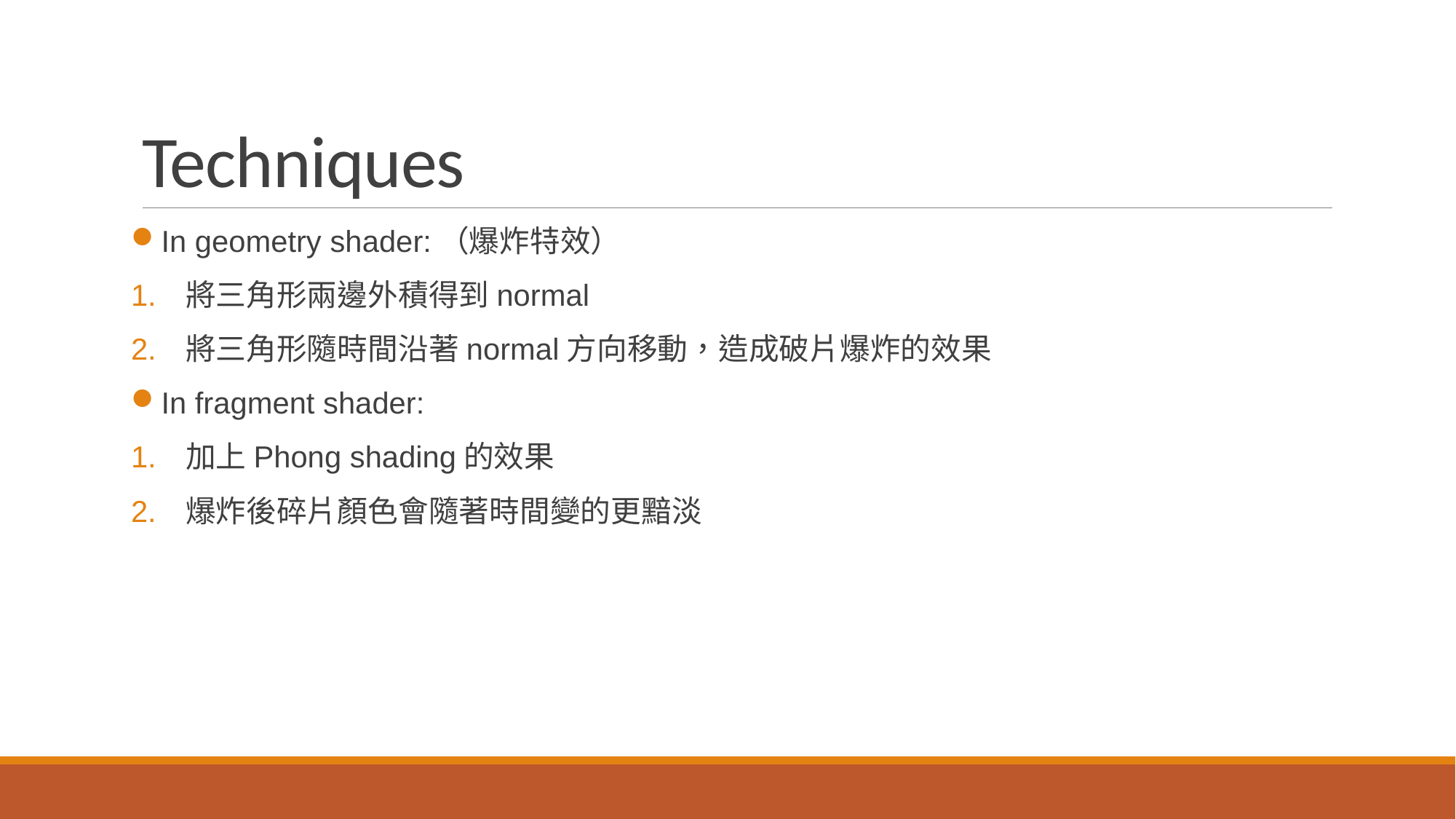

# Techniques
In geometry shader:（爆炸特效）
將三角形兩邊外積得到normal
將三角形隨時間沿著normal方向移動，造成破片爆炸的效果
In fragment shader:
加上Phong shading的效果
爆炸後碎片顏色會隨著時間變的更黯淡